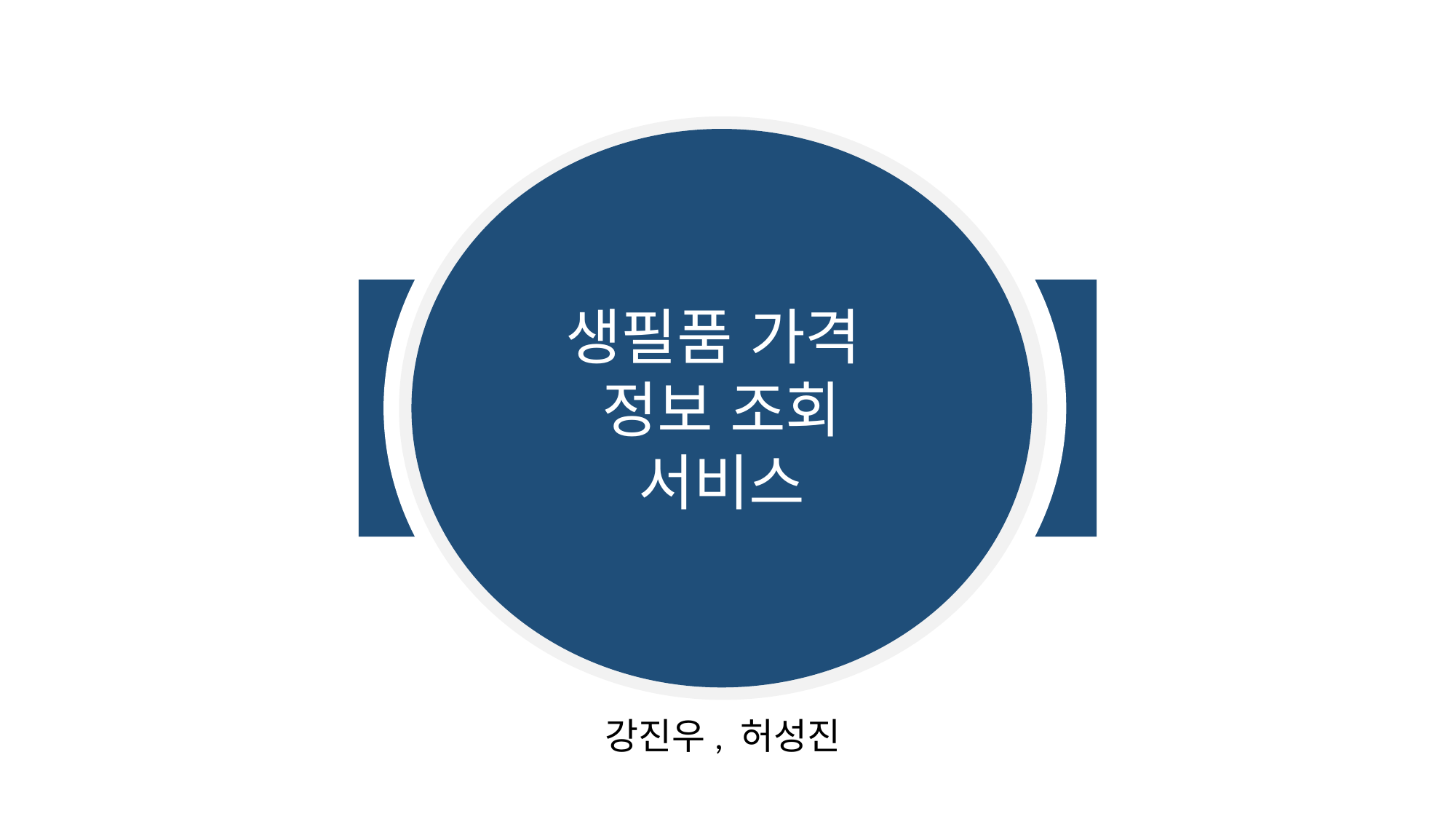

생필품 가격
정보 조회 서비스

강진우, 허성진